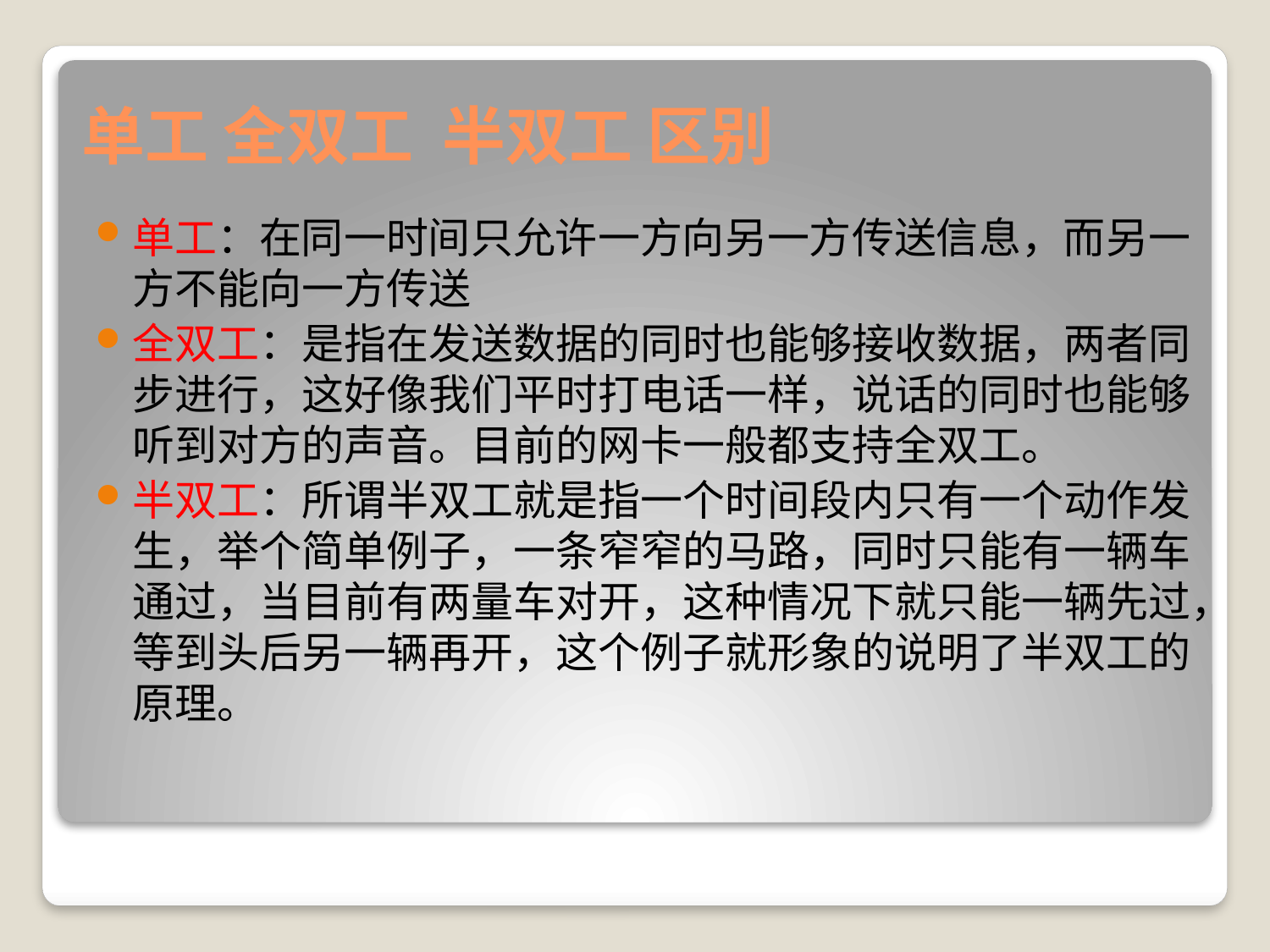

# 单工 全双工  半双工 区别
单工：在同一时间只允许一方向另一方传送信息，而另一方不能向一方传送
全双工：是指在发送数据的同时也能够接收数据，两者同步进行，这好像我们平时打电话一样，说话的同时也能够听到对方的声音。目前的网卡一般都支持全双工。
半双工：所谓半双工就是指一个时间段内只有一个动作发生，举个简单例子，一条窄窄的马路，同时只能有一辆车通过，当目前有两量车对开，这种情况下就只能一辆先过，等到头后另一辆再开，这个例子就形象的说明了半双工的原理。